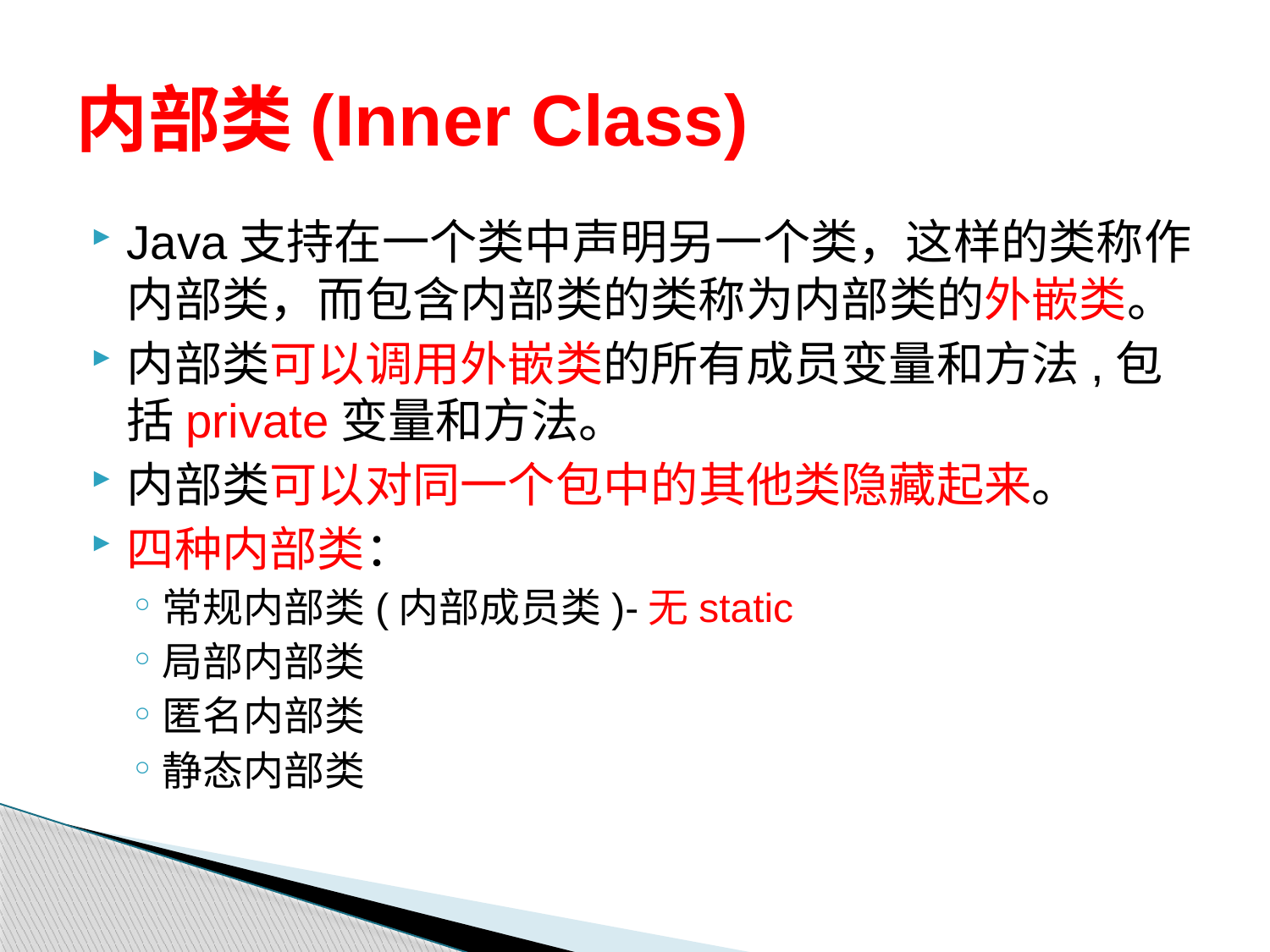

# 内部类(Inner Class)
Java支持在一个类中声明另一个类，这样的类称作内部类，而包含内部类的类称为内部类的外嵌类。
内部类可以调用外嵌类的所有成员变量和方法,包括private变量和方法。
内部类可以对同一个包中的其他类隐藏起来。
四种内部类：
常规内部类(内部成员类)-无static
局部内部类
匿名内部类
静态内部类